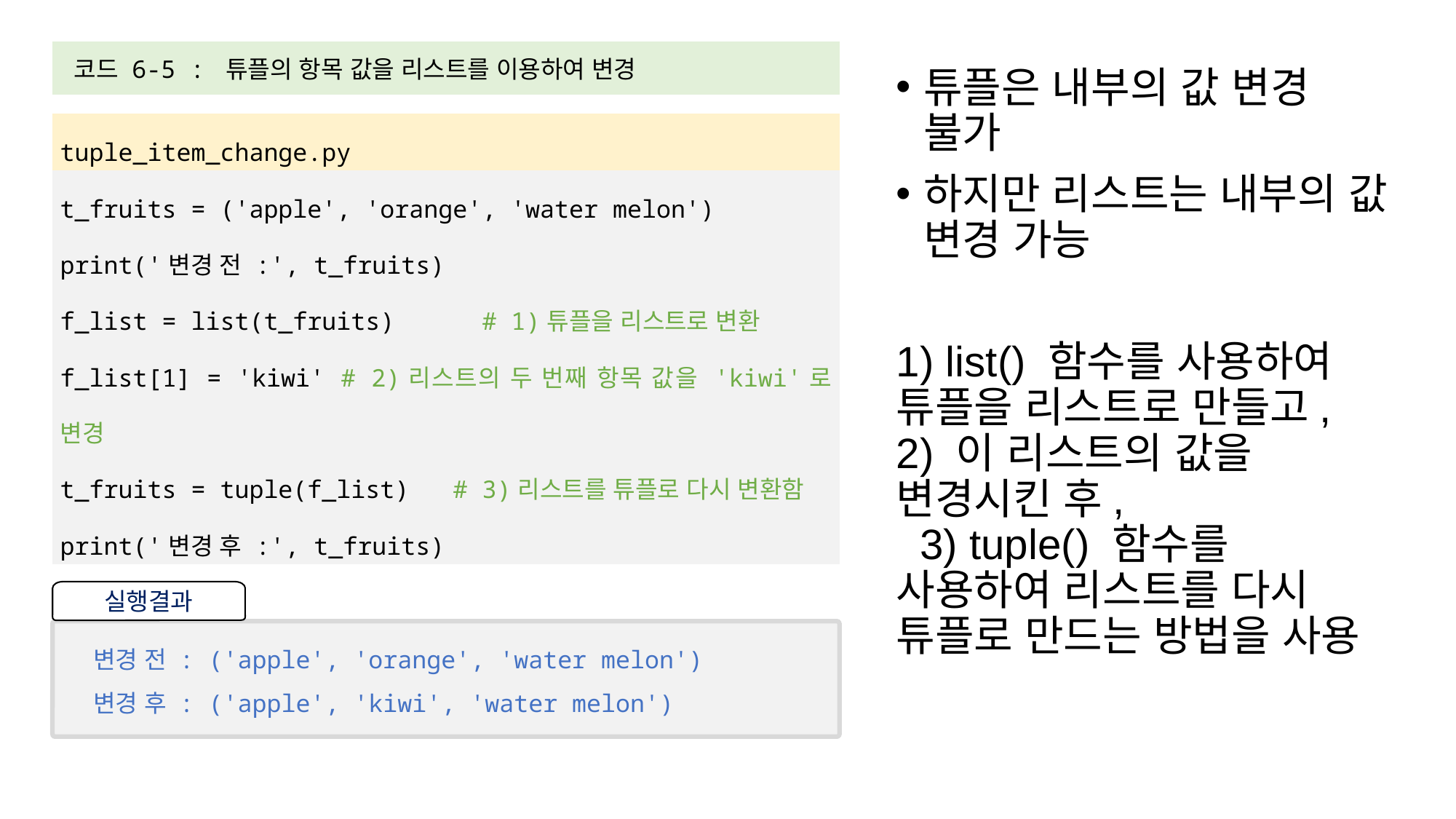

| 코드 6-5 : 튜플의 항목 값을 리스트를 이용하여 변경 |
| --- |
|  |
| tuple\_item\_change.py |
| t\_fruits = ('apple', 'orange', 'water melon') print('변경 전 :', t\_fruits) f\_list = list(t\_fruits) # 1)튜플을 리스트로 변환 f\_list[1] = 'kiwi' # 2)리스트의 두 번째 항목 값을 'kiwi'로 변경 t\_fruits = tuple(f\_list) # 3)리스트를 튜플로 다시 변환함 print('변경 후 :', t\_fruits) |
튜플은 내부의 값 변경 불가
하지만 리스트는 내부의 값 변경 가능

1) list() 함수를 사용하여 튜플을 리스트로 만들고,    2) 이 리스트의 값을 변경시킨 후,                         3) tuple() 함수를 사용하여 리스트를 다시 튜플로 만드는 방법을 사용
실행결과

변경 전 : ('apple', 'orange', 'water melon')
변경 후 : ('apple', 'kiwi', 'water melon')